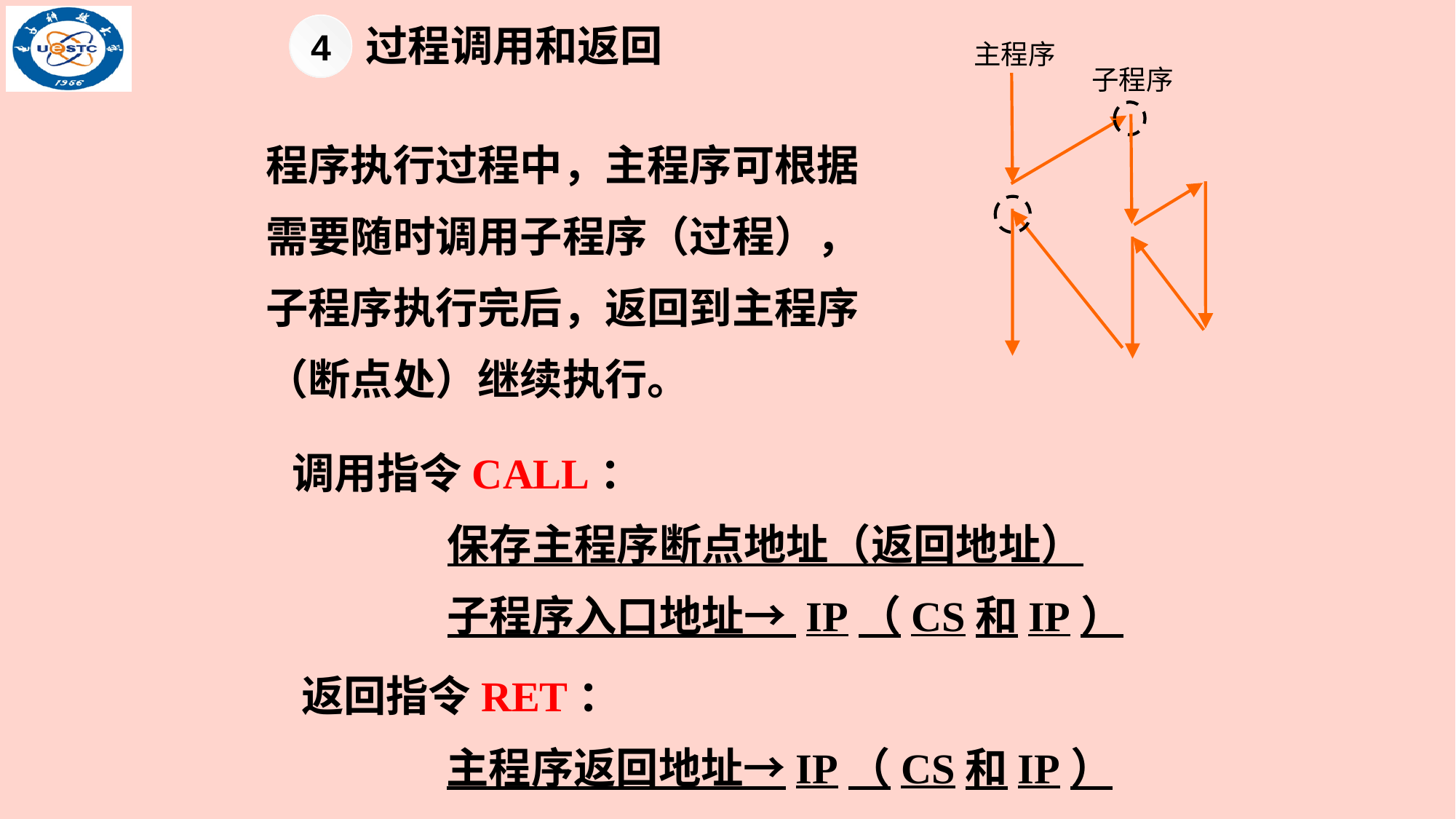

过程调用和返回

4
主程序
子程序

程序执行过程中，主程序可根据需要随时调用子程序（过程），子程序执行完后，返回到主程序（断点处）继续执行。
调用指令CALL：
               保存主程序断点地址（返回地址）
               子程序入口地址→ IP（CS和IP）
返回指令RET：
              主程序返回地址→IP（CS和IP）